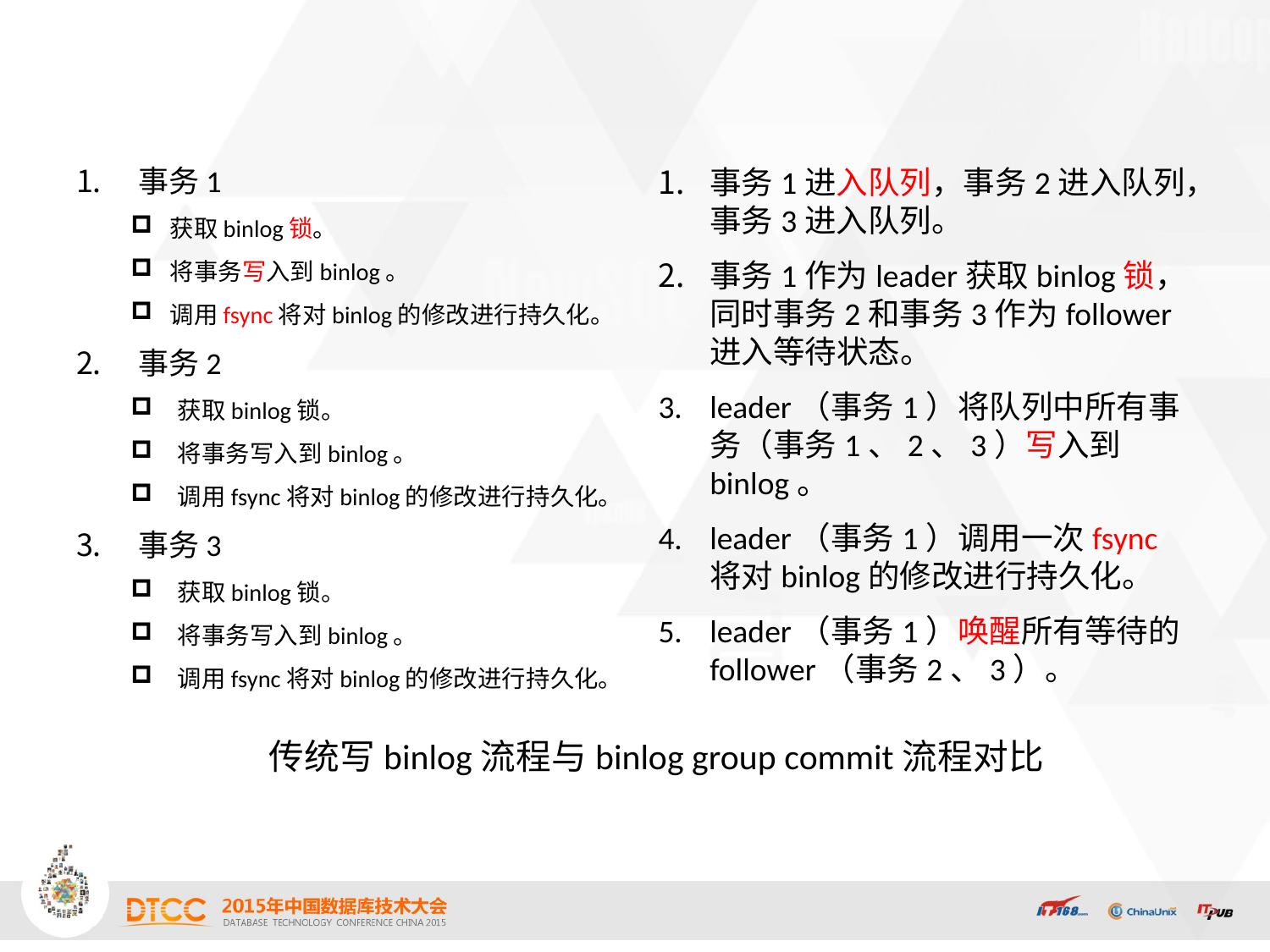

事务1
获取binlog锁。
将事务写入到binlog。
调用fsync将对binlog的修改进行持久化。
事务2
获取binlog锁。
将事务写入到binlog。
调用fsync将对binlog的修改进行持久化。
事务3
获取binlog锁。
将事务写入到binlog。
调用fsync将对binlog的修改进行持久化。

事务1进入队列，事务2进入队列，事务3进入队列。
事务1作为leader获取binlog锁，同时事务2和事务3作为follower进入等待状态。
leader（事务1）将队列中所有事务（事务1、2、3）写入到binlog。
leader（事务1）调用一次fsync将对binlog的修改进行持久化。
leader（事务1）唤醒所有等待的follower（事务2、3）。
# 传统写binlog流程与binlog group commit流程对比